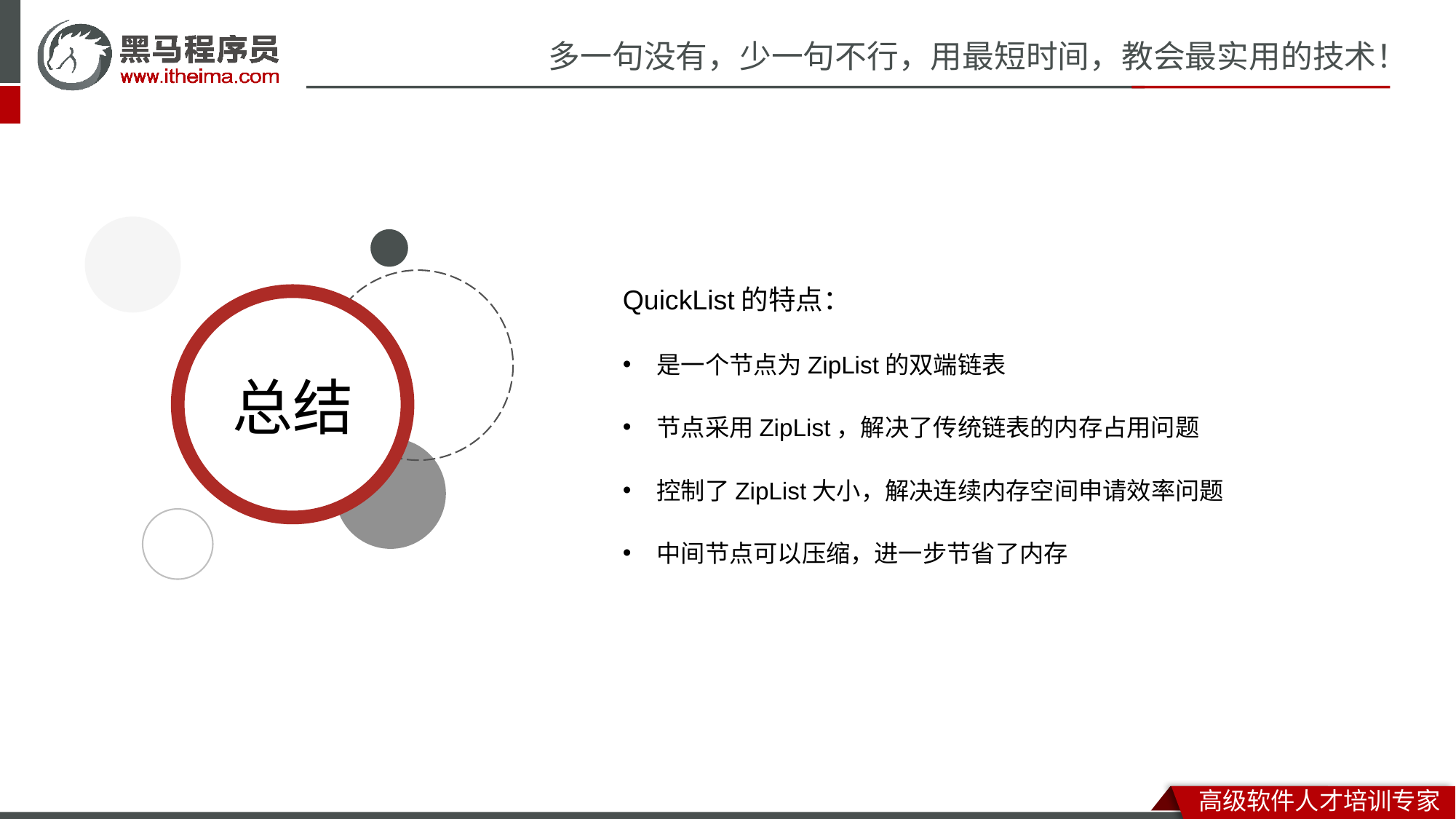

QuickList的特点：
是一个节点为ZipList的双端链表
节点采用ZipList，解决了传统链表的内存占用问题
控制了ZipList大小，解决连续内存空间申请效率问题
中间节点可以压缩，进一步节省了内存